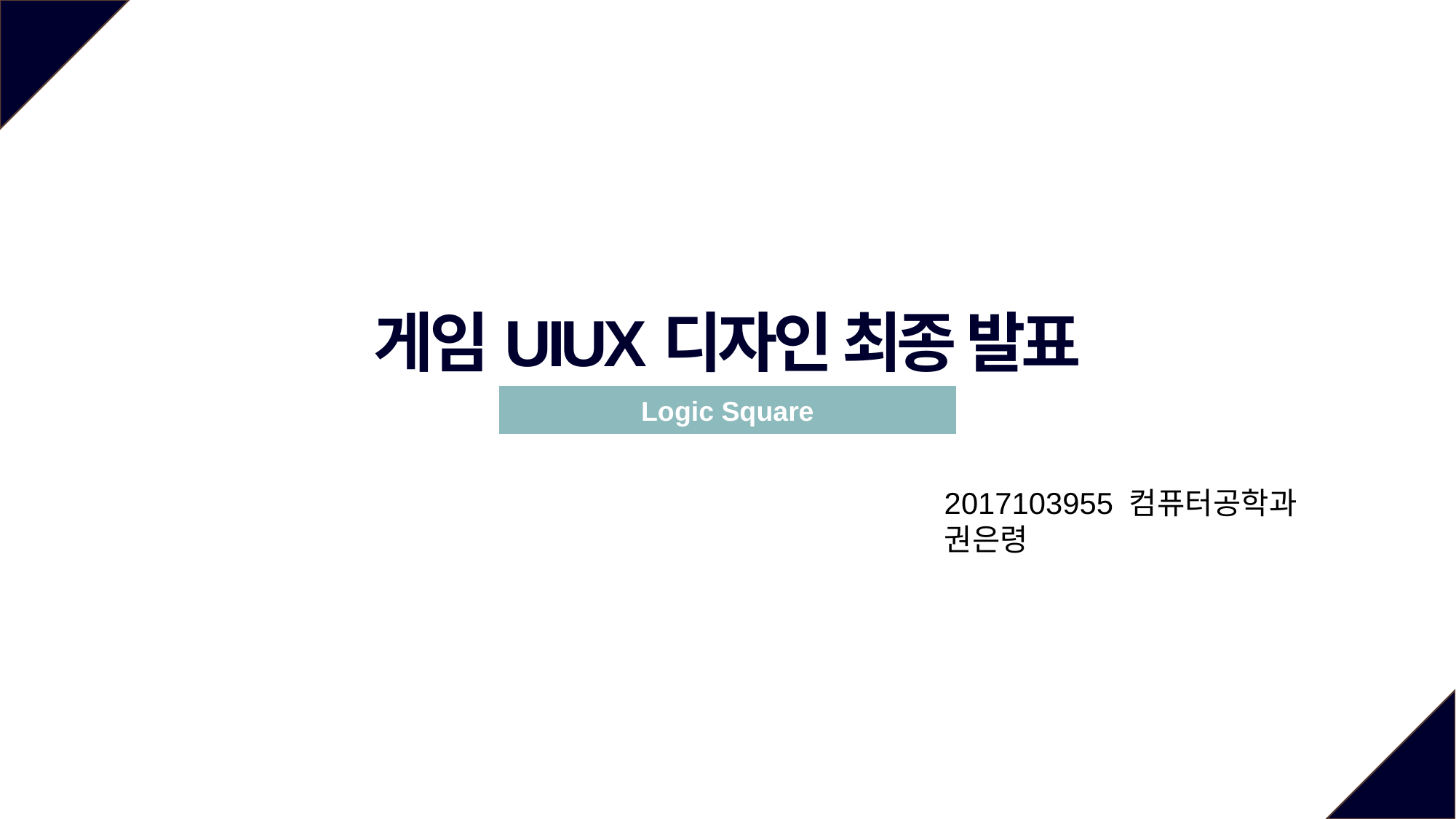

게임UIUX디자인 최종 발표
Logic Square
2017103955 컴퓨터공학과 권은령